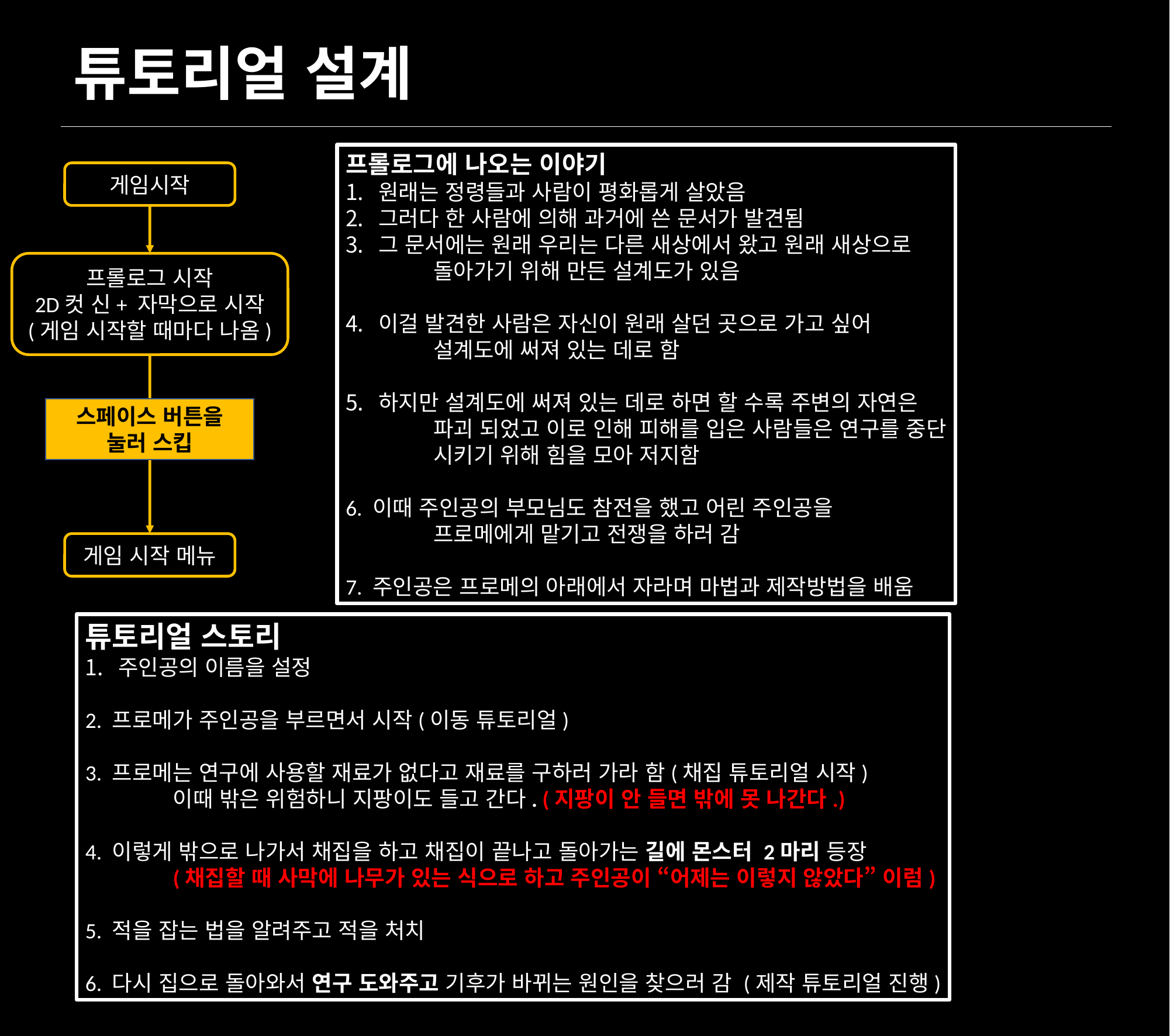

튜토리얼 설계
프롤로그에 나오는 이야기
원래는 정령들과 사람이 평화롭게 살았음
그러다 한 사람에 의해 과거에 쓴 문서가 발견됨
그 문서에는 원래 우리는 다른 새상에서 왔고 원래 새상으로
	돌아가기 위해 만든 설계도가 있음

이걸 발견한 사람은 자신이 원래 살던 곳으로 가고 싶어
	설계도에 써져 있는 데로 함

하지만 설계도에 써져 있는 데로 하면 할 수록 주변의 자연은
	파괴 되었고 이로 인해 피해를 입은 사람들은 연구를 중단
	시키기 위해 힘을 모아 저지함

6. 이때 주인공의 부모님도 참전을 했고 어린 주인공을
	프로메에게 맡기고 전쟁을 하러 감

7. 주인공은 프로메의 아래에서 자라며 마법과 제작방법을 배움
게임시작
프롤로그 시작
2D컷 신+ 자막으로 시작
(게임 시작할 때마다 나옴)
스페이스 버튼을 눌러 스킵
게임 시작 메뉴
튜토리얼 스토리
주인공의 이름을 설정

2. 프로메가 주인공을 부르면서 시작(이동 튜토리얼)

3. 프로메는 연구에 사용할 재료가 없다고 재료를 구하러 가라 함(채집 튜토리얼 시작)
	이때 밖은 위험하니 지팡이도 들고 간다. (지팡이 안 들면 밖에 못 나간다.)

4. 이렇게 밖으로 나가서 채집을 하고 채집이 끝나고 돌아가는 길에 몬스터 2마리 등장
	(채집할 때 사막에 나무가 있는 식으로 하고 주인공이 “어제는 이렇지 않았다” 이럼)

5. 적을 잡는 법을 알려주고 적을 처치

6. 다시 집으로 돌아와서 연구 도와주고 기후가 바뀌는 원인을 찾으러 감 (제작 튜토리얼 진행)